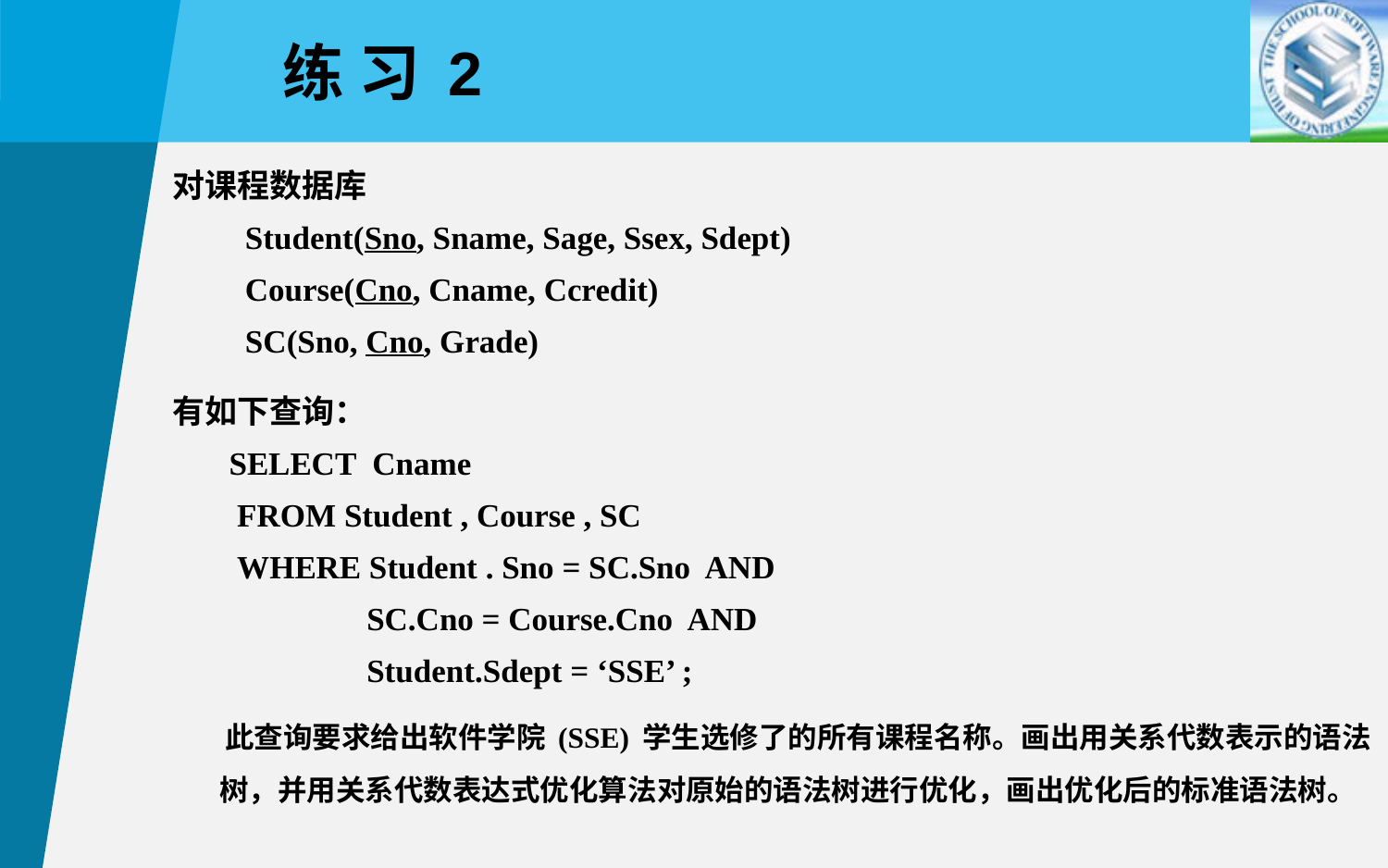

练 习 2
对课程数据库
         Student(Sno, Sname, Sage, Ssex, Sdept)
         Course(Cno, Cname, Ccredit)
         SC(Sno, Cno, Grade)
有如下查询：
       SELECT  Cname
        FROM Student , Course , SC
        WHERE Student . Sno = SC.Sno  AND
                        SC.Cno = Course.Cno  AND
                        Student.Sdept = ‘SSE’ ;
       此查询要求给出软件学院 (SSE) 学生选修了的所有课程名称。画出用关系代数表示的语法树，并用关系代数表达式优化算法对原始的语法树进行优化，画出优化后的标准语法树。